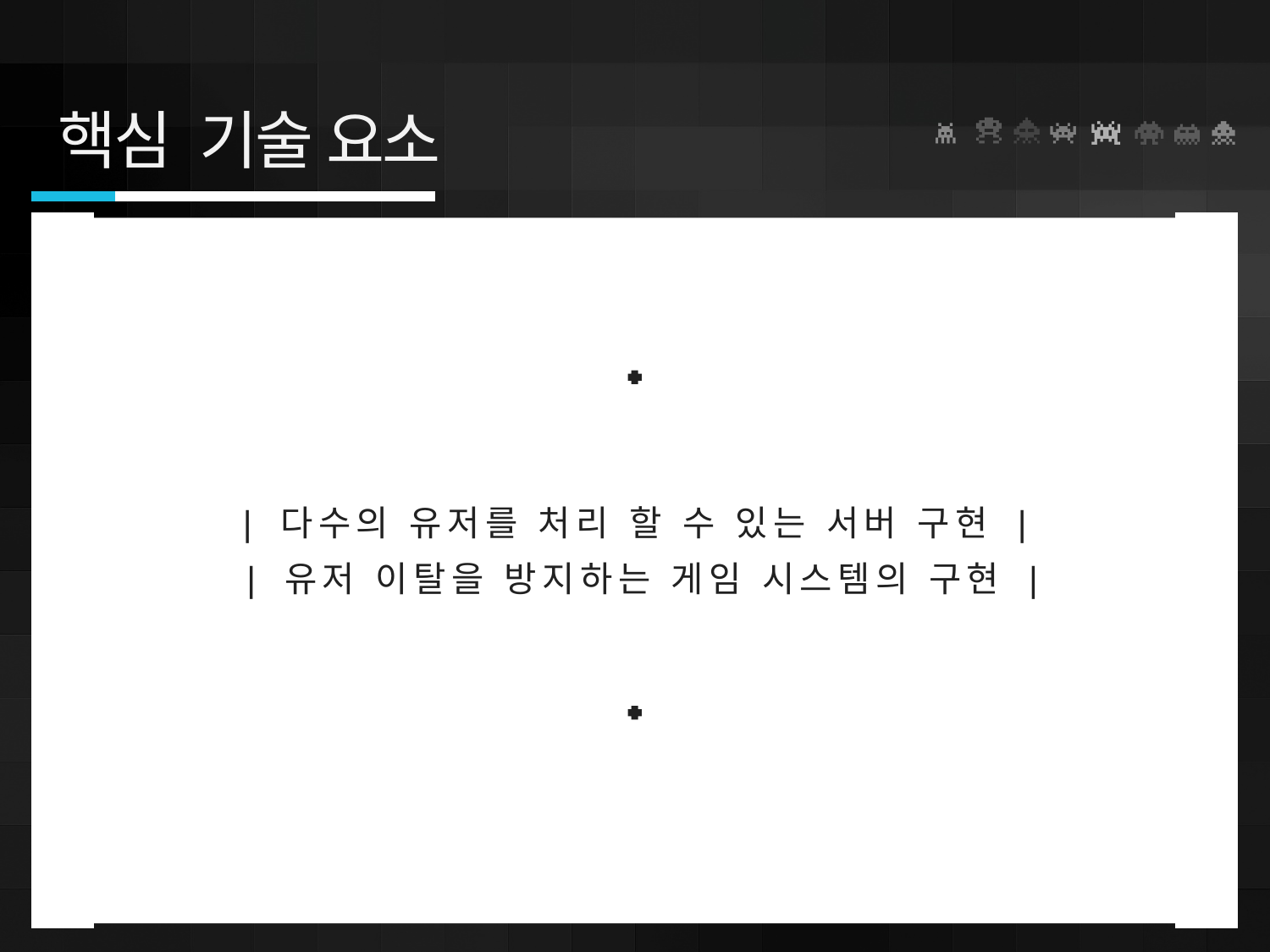

핵심  기술 요소

 | 다수의 유저를 처리 할 수 있는 서버 구현 |
 | 유저 이탈을 방지하는 게임 시스템의 구현 |